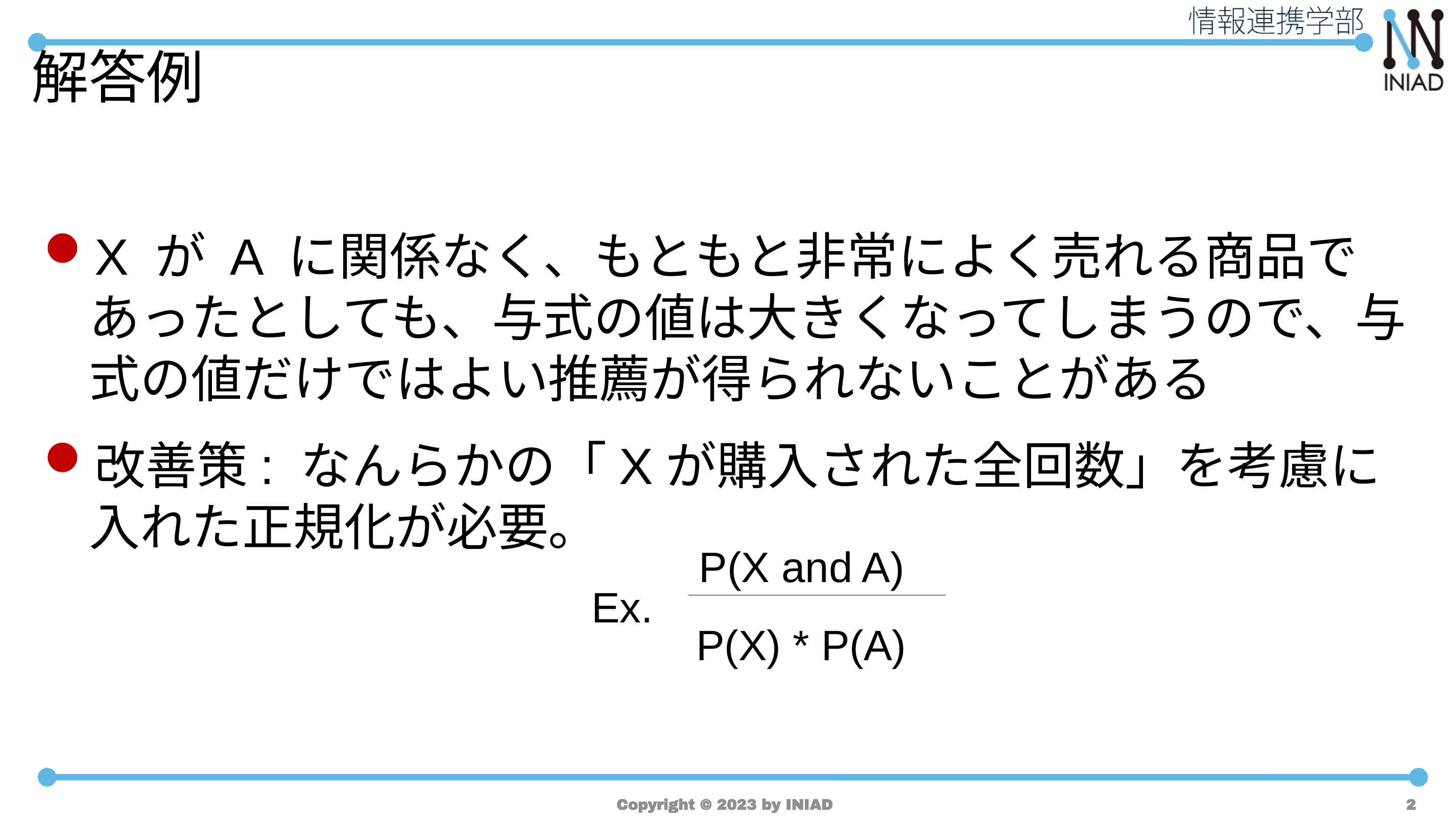

# 解答例
X が A に関係なく、もともと非常によく売れる商品であったとしても、与式の値は大きくなってしまうので、与式の値だけではよい推薦が得られないことがある
改善策: なんらかの「Xが購入された全回数」を考慮に入れた正規化が必要。
P(X and A)
P(X) * P(A)
Ex.
Copyright © 2023 by INIAD
2